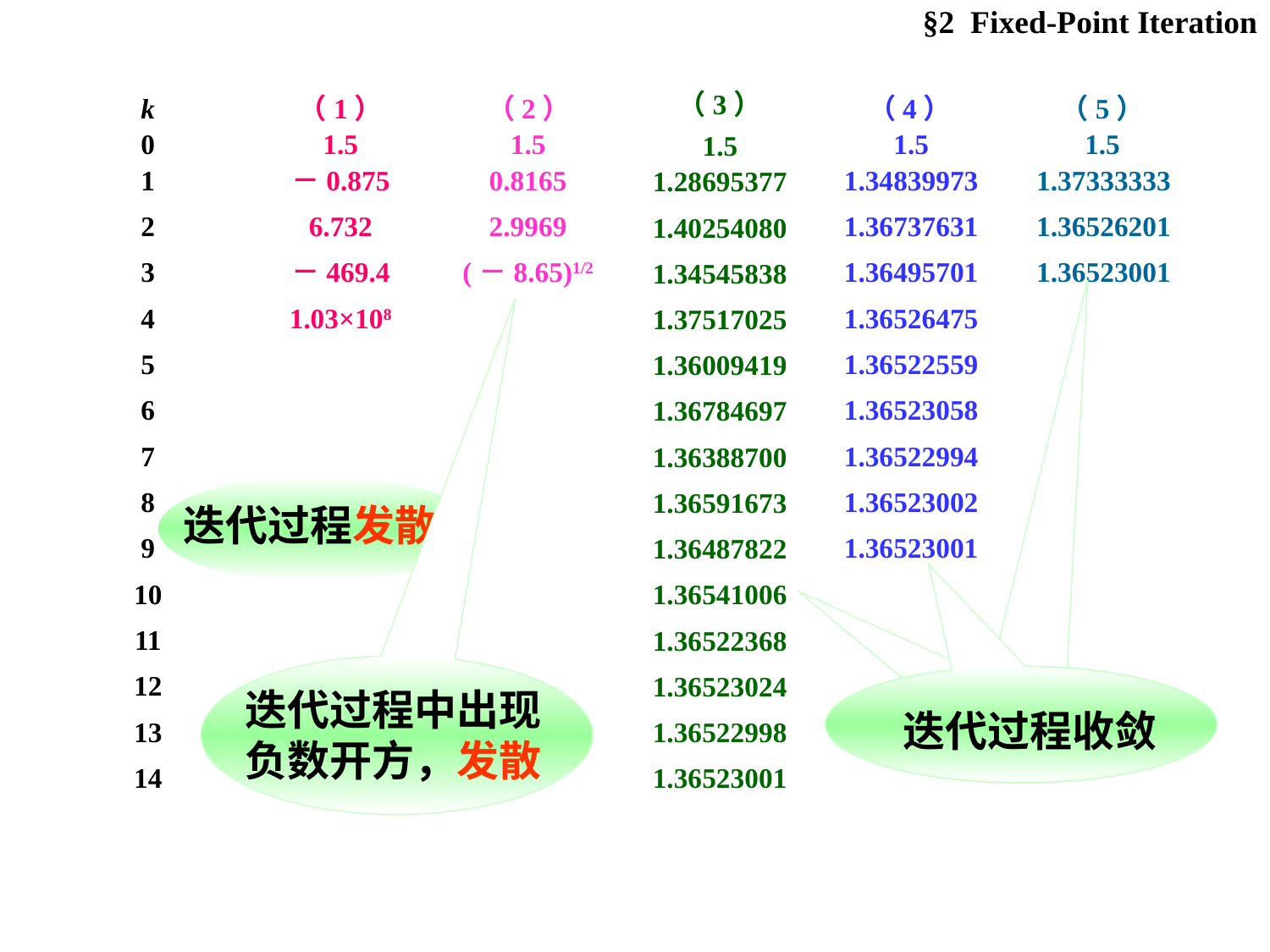

§2  Fixed-Point Iteration
（3）

1.5
1.28695377

1.40254080

1.34545838

1.37517025

1.36009419

1.36784697

1.36388700

1.36591673

1.36487822

1.36541006

1.36522368

1.36523024

1.36522998

1.36523001

k
0
1

2

3

4

5

6

7

8

9

10

11

12

13

14

（1）
1.5

－0.875

6.732

－469.4

1.03×108
（2）

1.5

0.8165

2.9969

(－8.65)1/2
（4）
1.5

1.34839973

1.36737631

1.36495701

1.36526475

1.36522559

1.36523058

1.36522994

1.36523002

1.36523001

（5）
1.5
1.37333333

1.36526201

1.36523001

迭代过程发散

迭代过程中出现
负数开方，发散

迭代过程收敛